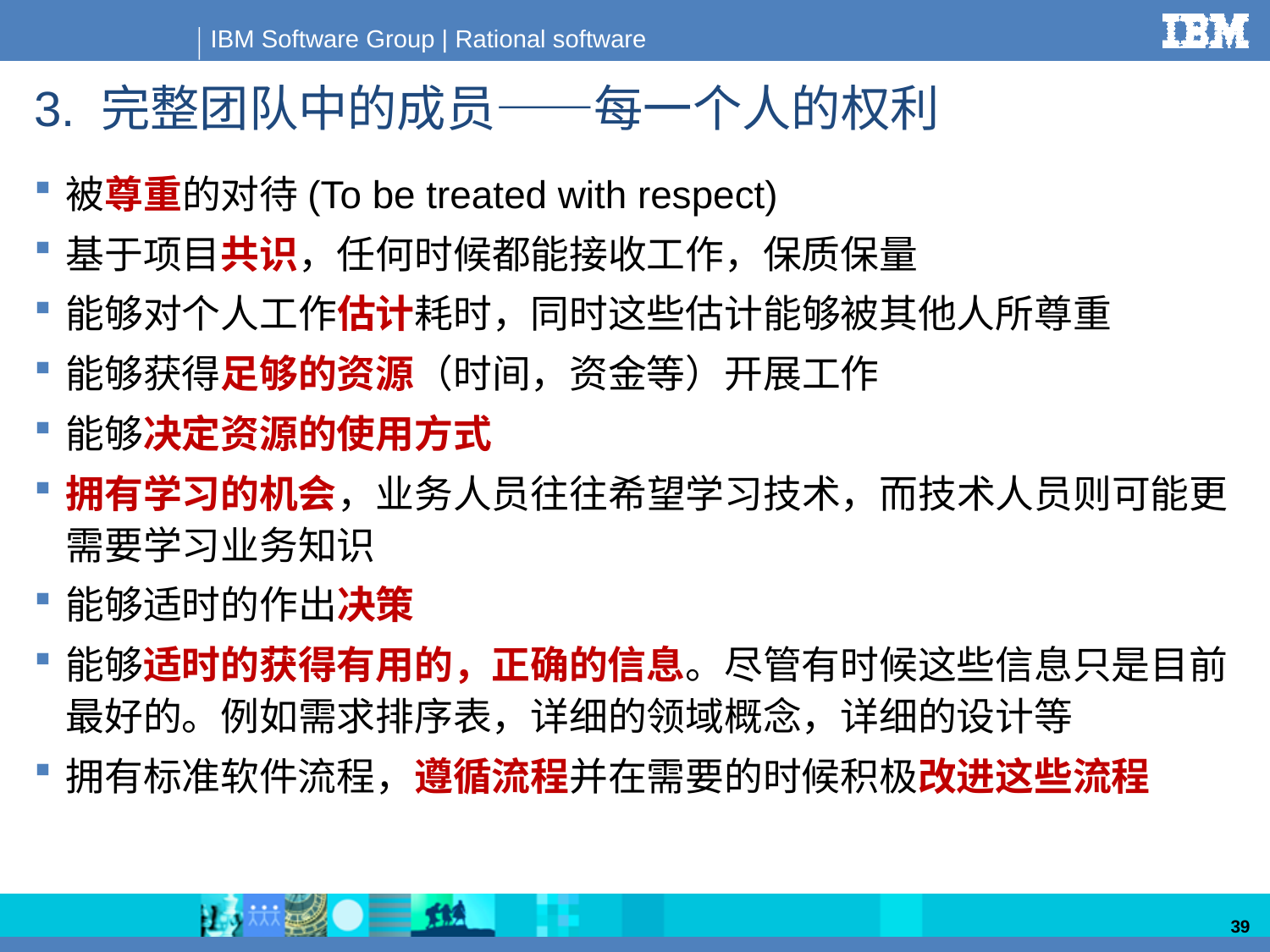

# 3. 完整团队中的成员——每一个人的权利
被尊重的对待(To be treated with respect)
基于项目共识，任何时候都能接收工作，保质保量
能够对个人工作估计耗时，同时这些估计能够被其他人所尊重
能够获得足够的资源（时间，资金等）开展工作
能够决定资源的使用方式
拥有学习的机会，业务人员往往希望学习技术，而技术人员则可能更需要学习业务知识
能够适时的作出决策
能够适时的获得有用的，正确的信息。尽管有时候这些信息只是目前最好的。例如需求排序表，详细的领域概念，详细的设计等
拥有标准软件流程，遵循流程并在需要的时候积极改进这些流程
39